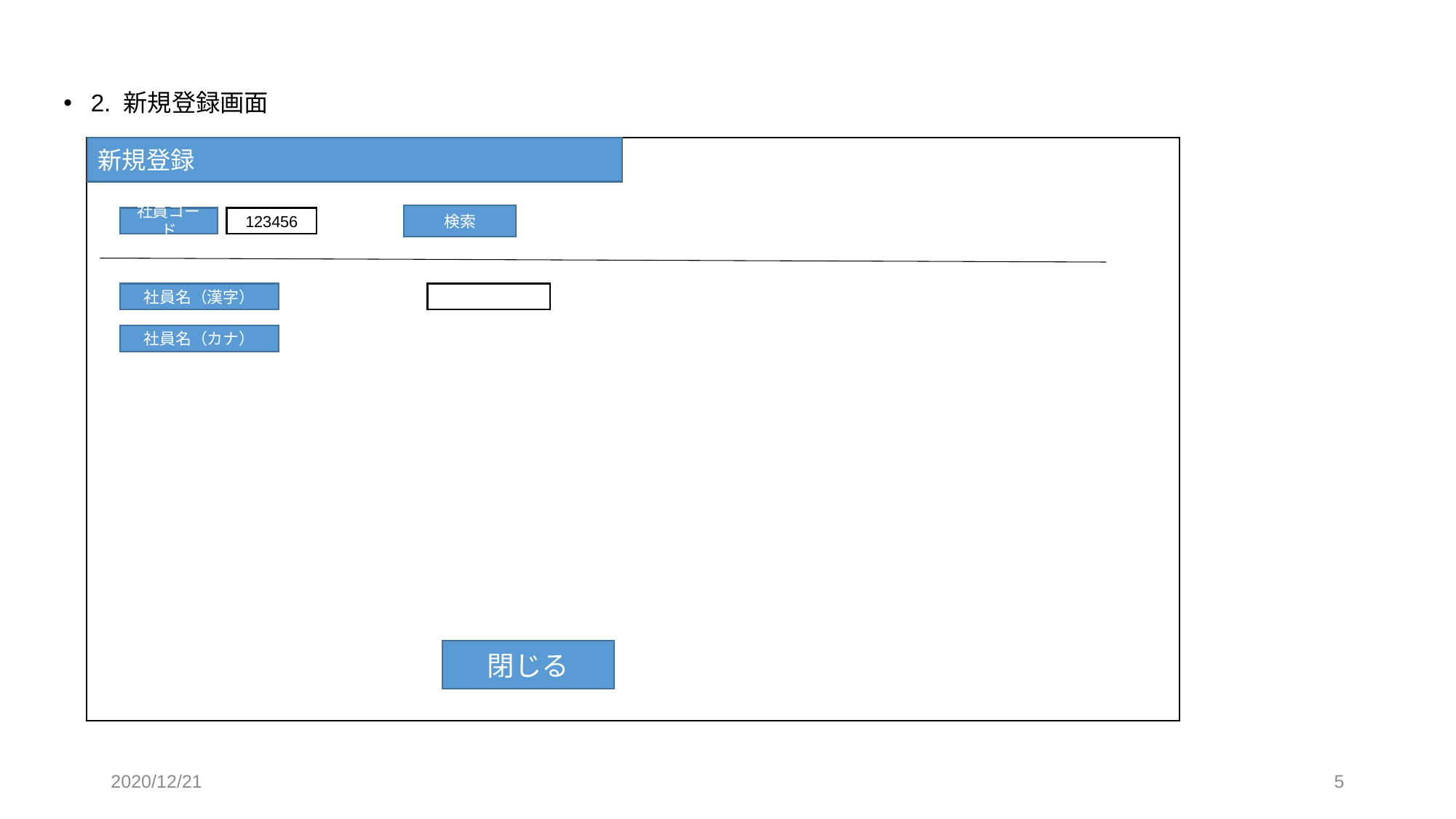

2. 新規登録画面

新規登録
検索
社員コード
123456
社員名（漢字）
社員コード
社員名（カナ）
閉じる
2020/12/21
5